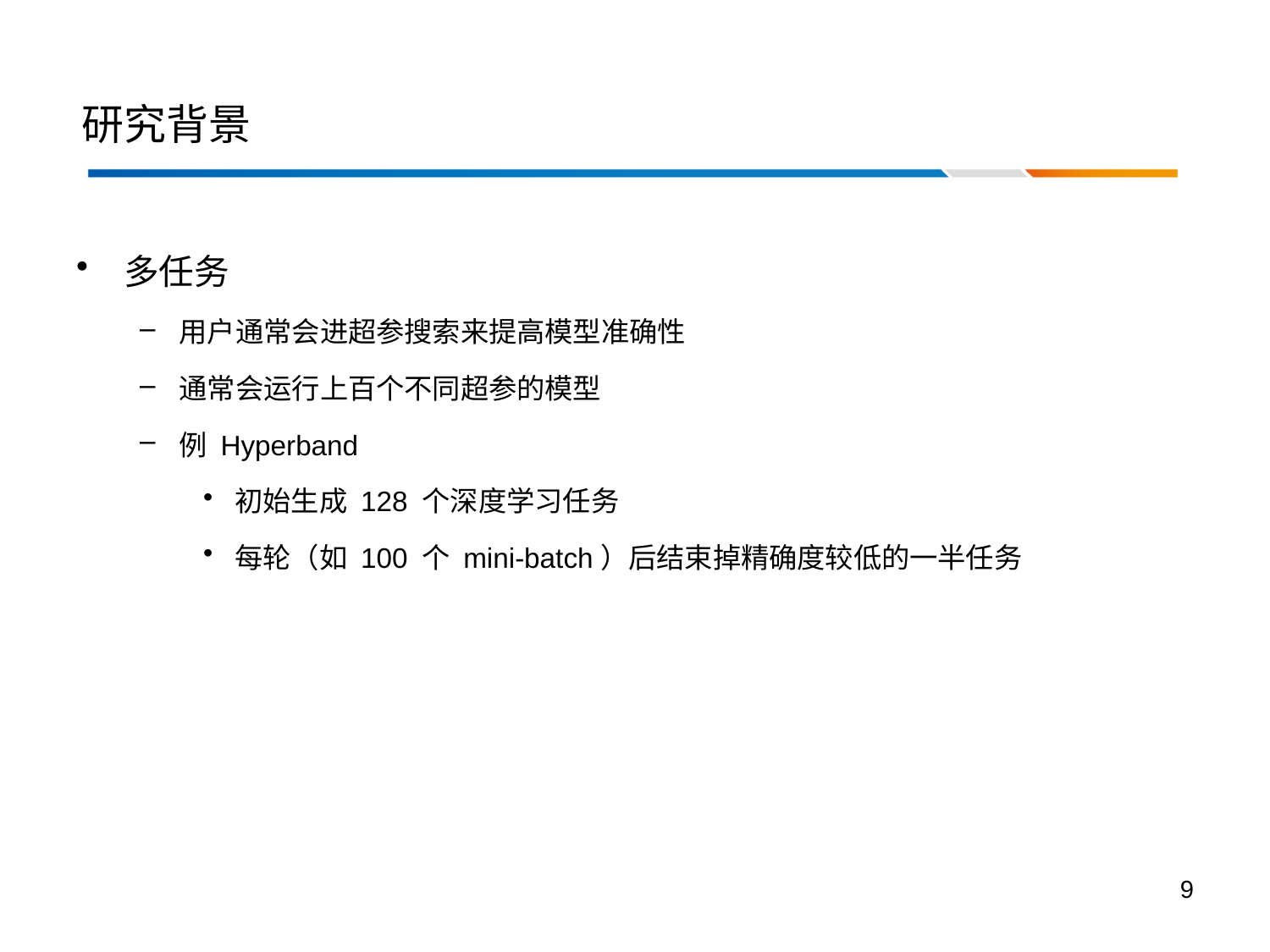

# 研究背景
多任务
用户通常会进超参搜索来提高模型准确性
通常会运行上百个不同超参的模型
例 Hyperband
初始生成 128 个深度学习任务
每轮（如 100 个 mini-batch）后结束掉精确度较低的一半任务
9